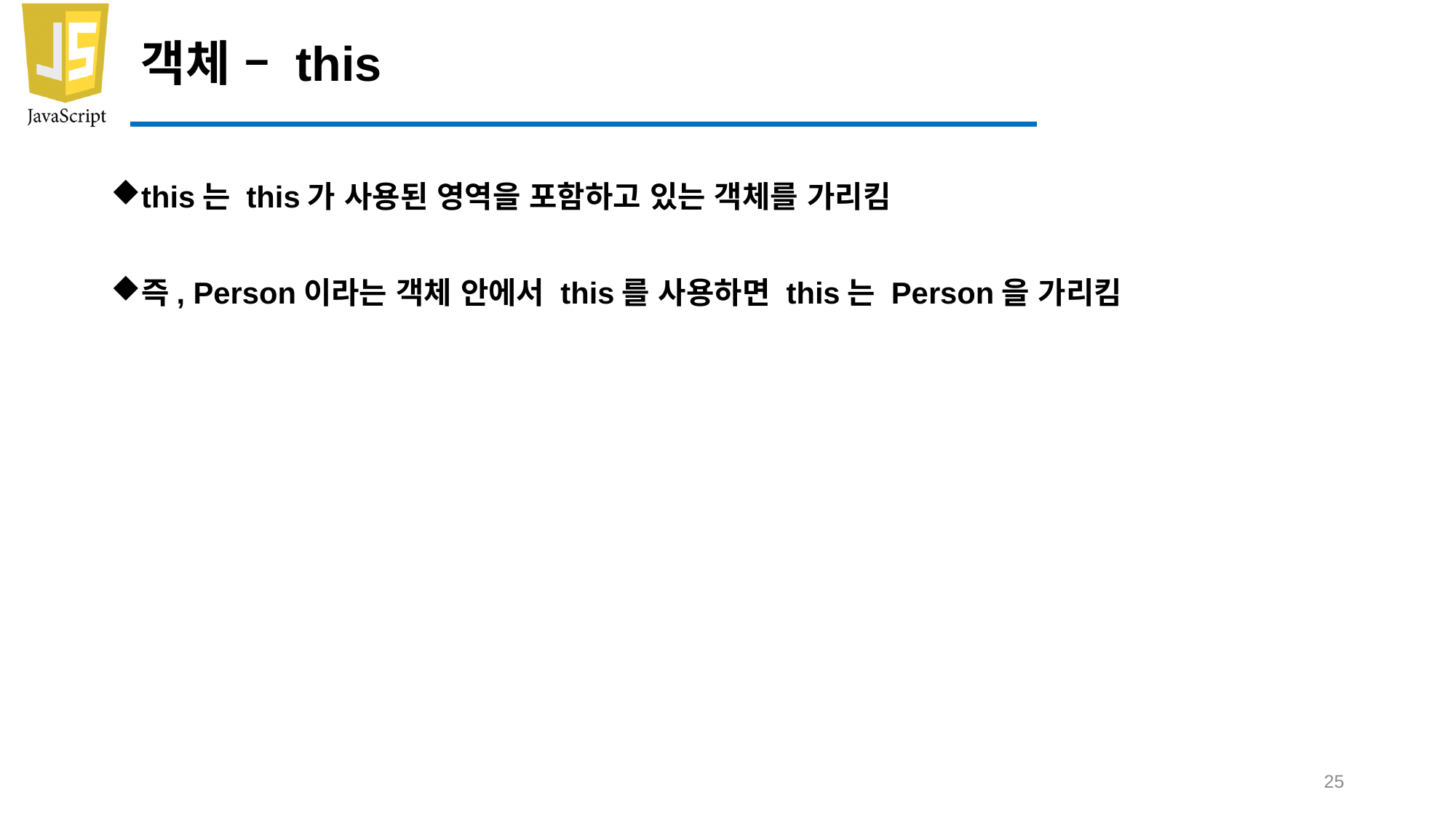

# 객체 – this
this는 this가 사용된 영역을 포함하고 있는 객체를 가리킴

즉, Person이라는 객체 안에서 this를 사용하면 this는 Person을 가리킴
25